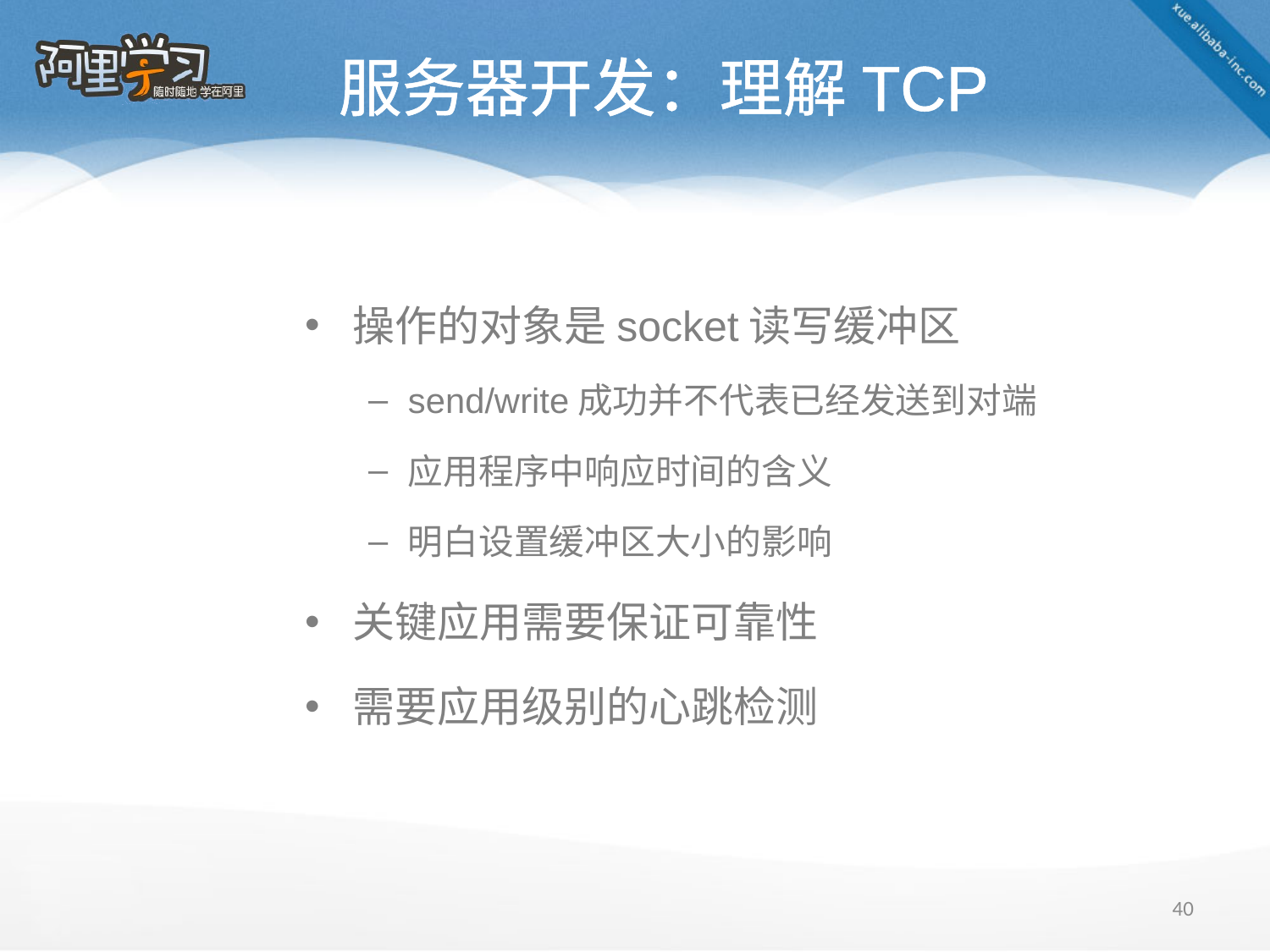

# 服务器开发：理解TCP
操作的对象是socket读写缓冲区
send/write成功并不代表已经发送到对端
应用程序中响应时间的含义
明白设置缓冲区大小的影响
关键应用需要保证可靠性
需要应用级别的心跳检测
40